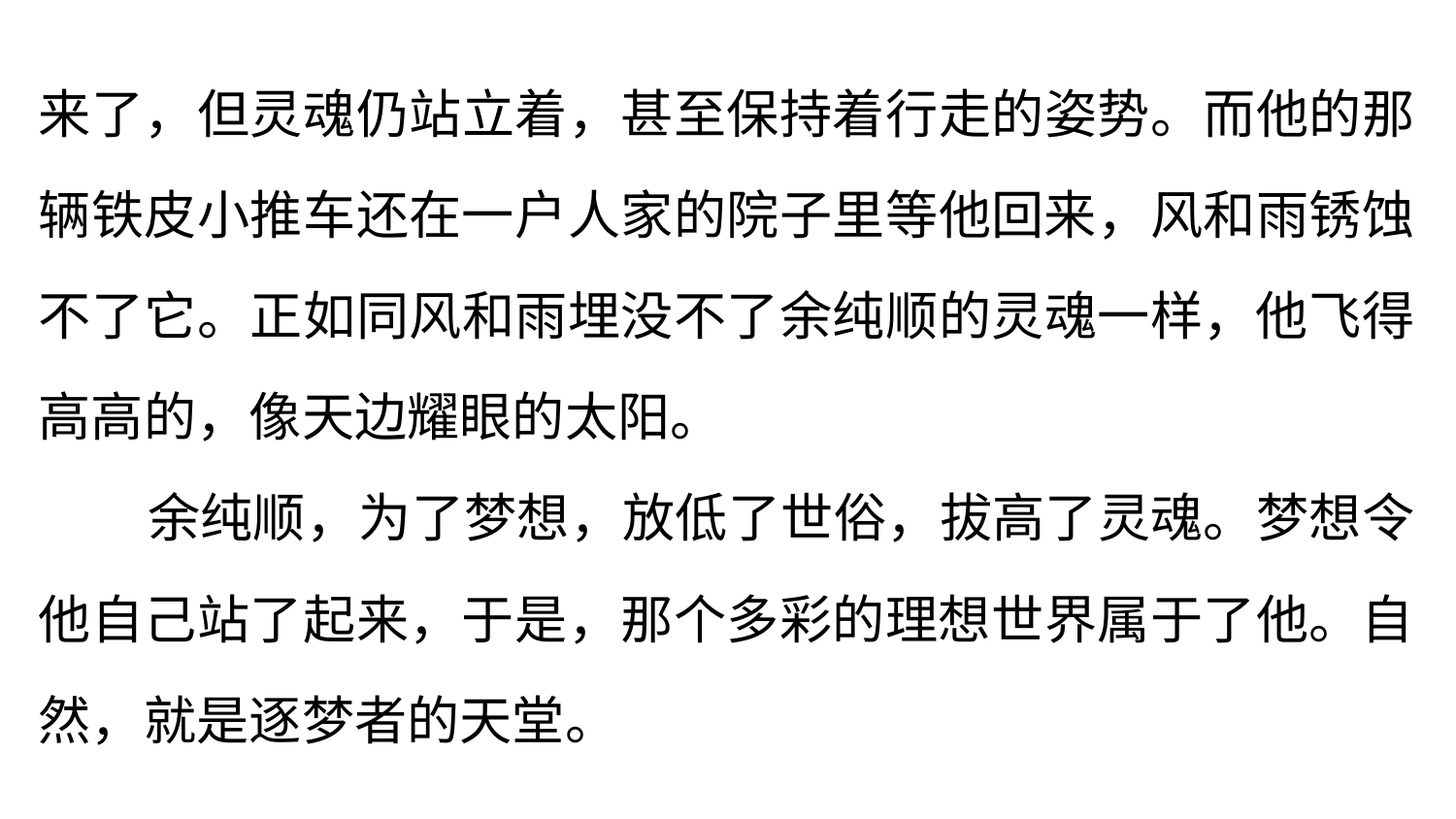

来了，但灵魂仍站立着，甚至保持着行走的姿势。而他的那辆铁皮小推车还在一户人家的院子里等他回来，风和雨锈蚀不了它。正如同风和雨埋没不了余纯顺的灵魂一样，他飞得高高的，像天边耀眼的太阳。
        余纯顺，为了梦想，放低了世俗，拔高了灵魂。梦想令他自己站了起来，于是，那个多彩的理想世界属于了他。自然，就是逐梦者的天堂。